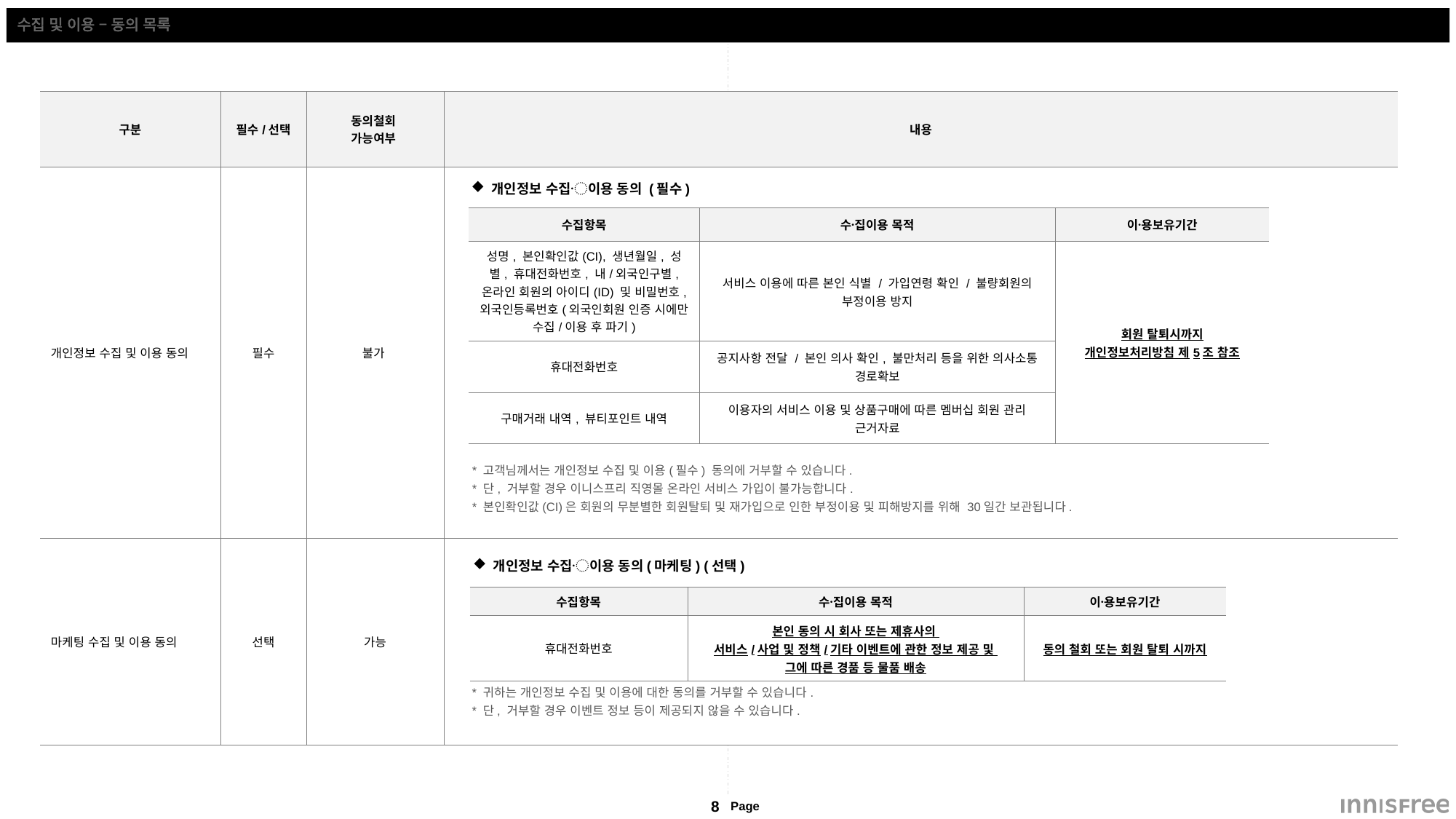

# 수집 및 이용 – 동의 목록
| 구분 | 필수/선택 | 동의철회 가능여부 | 내용 |
| --- | --- | --- | --- |
| 개인정보 수집 및 이용 동의 | 필수 | 불가 |  |
| 마케팅 수집 및 이용 동의 | 선택 | 가능 |  |
개인정보 수집〮이용 동의 (필수)
| 수집항목 | 수집〮이용 목적 | 이용〮보유기간 |
| --- | --- | --- |
| 성명, 본인확인값(CI), 생년월일, 성별, 휴대전화번호, 내/외국인구별, 온라인 회원의 아이디(ID) 및 비밀번호, 외국인등록번호(외국인회원 인증 시에만 수집/이용 후 파기) | 서비스 이용에 따른 본인 식별 / 가입연령 확인 / 불량회원의 부정이용 방지 | 회원 탈퇴시까지 개인정보처리방침 제5조 참조 |
| 휴대전화번호 | 공지사항 전달 / 본인 의사 확인, 불만처리 등을 위한 의사소통 경로확보 |  |
| 구매거래 내역, 뷰티포인트 내역 | 이용자의 서비스 이용 및 상품구매에 따른 멤버십 회원 관리 근거자료 |  |
* 고객님께서는 개인정보 수집 및 이용(필수) 동의에 거부할 수 있습니다.
* 단, 거부할 경우 이니스프리 직영몰 온라인 서비스 가입이 불가능합니다.
* 본인확인값(CI)은 회원의 무분별한 회원탈퇴 및 재가입으로 인한 부정이용 및 피해방지를 위해 30일간 보관됩니다.
개인정보 수집〮이용 동의(마케팅) (선택)
| 수집항목 | 수집〮이용 목적 | 이용〮보유기간 |
| --- | --- | --- |
| 휴대전화번호 | 본인 동의 시 회사 또는 제휴사의 서비스/사업 및 정책/기타 이벤트에 관한 정보 제공 및 그에 따른 경품 등 물품 배송 | 동의 철회 또는 회원 탈퇴 시까지 |
* 귀하는 개인정보 수집 및 이용에 대한 동의를 거부할 수 있습니다.
* 단, 거부할 경우 이벤트 정보 등이 제공되지 않을 수 있습니다.